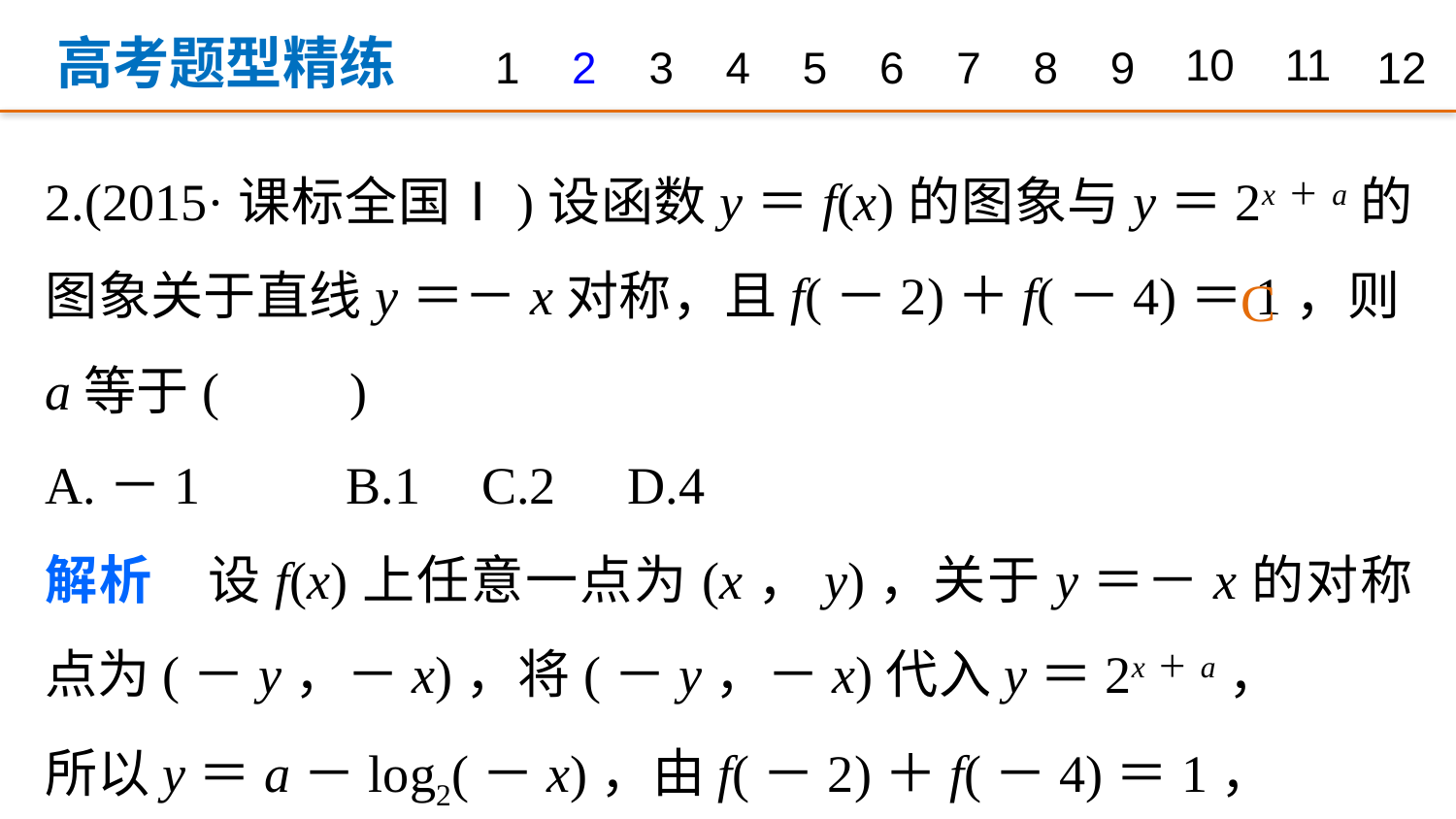

高考题型精练
1
2
3
4
5
6
7
8
9
10
11
12
2.(2015·课标全国Ⅰ)设函数y＝f(x)的图象与y＝2x＋a的图象关于直线y＝－x对称，且f(－2)＋f(－4)＝1，则a等于(　　)
A.－1  	B.1  	C.2  	D.4
解析　设f(x)上任意一点为(x，y)，关于y＝－x的对称点为(－y，－x)，将(－y，－x)代入y＝2x＋a，
所以y＝a－log2(－x)，由f(－2)＋f(－4)＝1，
得a－1＋a－2＝1,2a＝4，a＝2.
C